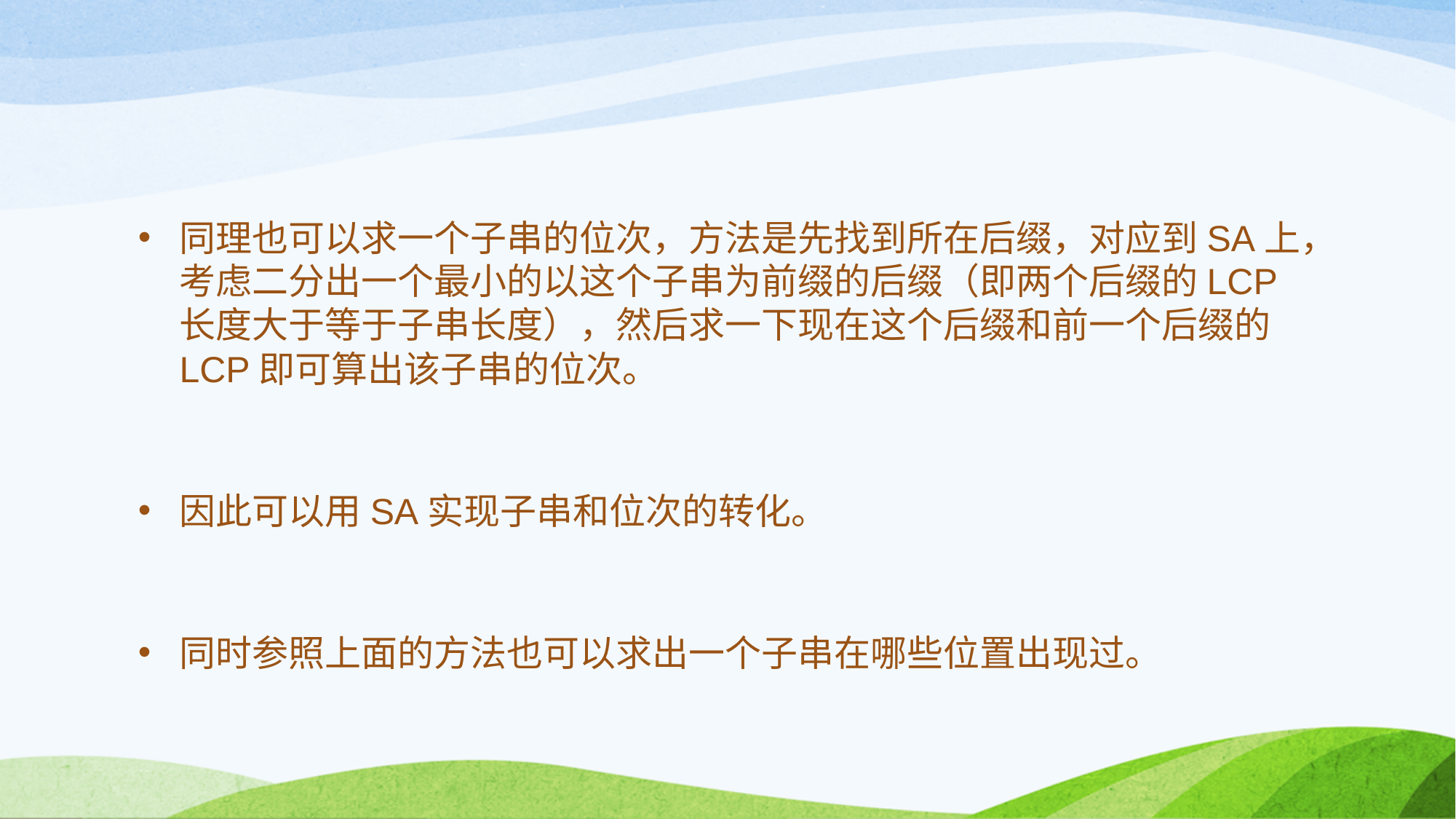

#
同理也可以求一个子串的位次，方法是先找到所在后缀，对应到SA上，考虑二分出一个最小的以这个子串为前缀的后缀（即两个后缀的LCP长度大于等于子串长度），然后求一下现在这个后缀和前一个后缀的LCP即可算出该子串的位次。

因此可以用SA实现子串和位次的转化。

同时参照上面的方法也可以求出一个子串在哪些位置出现过。